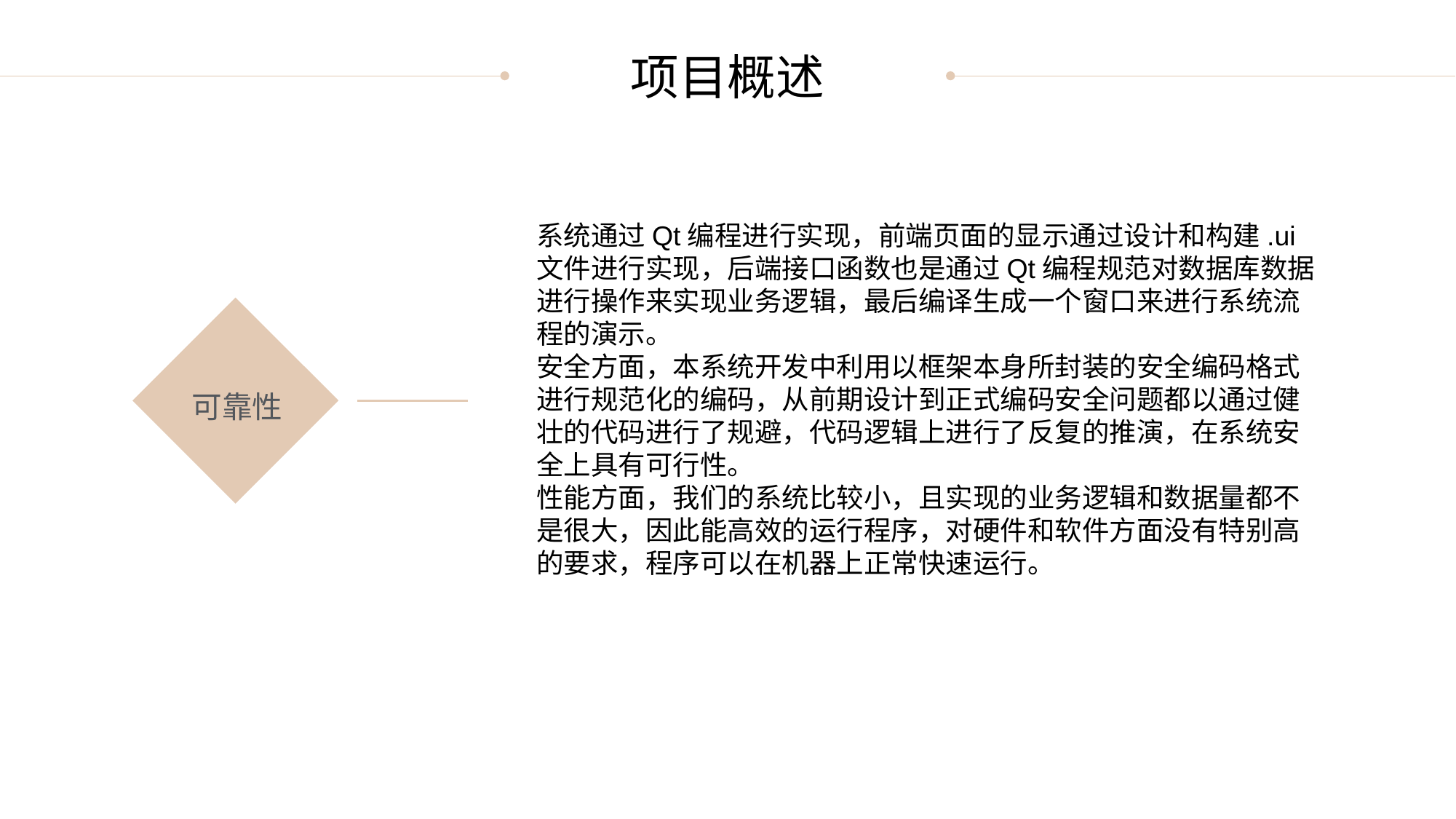

项目概述
系统通过Qt编程进行实现，前端页面的显示通过设计和构建.ui文件进行实现，后端接口函数也是通过Qt编程规范对数据库数据进行操作来实现业务逻辑，最后编译生成一个窗口来进行系统流程的演示。
安全方面，本系统开发中利用以框架本身所封装的安全编码格式进行规范化的编码，从前期设计到正式编码安全问题都以通过健壮的代码进行了规避，代码逻辑上进行了反复的推演，在系统安全上具有可行性。
性能方面，我们的系统比较小，且实现的业务逻辑和数据量都不是很大，因此能高效的运行程序，对硬件和软件方面没有特别高的要求，程序可以在机器上正常快速运行。

可靠性